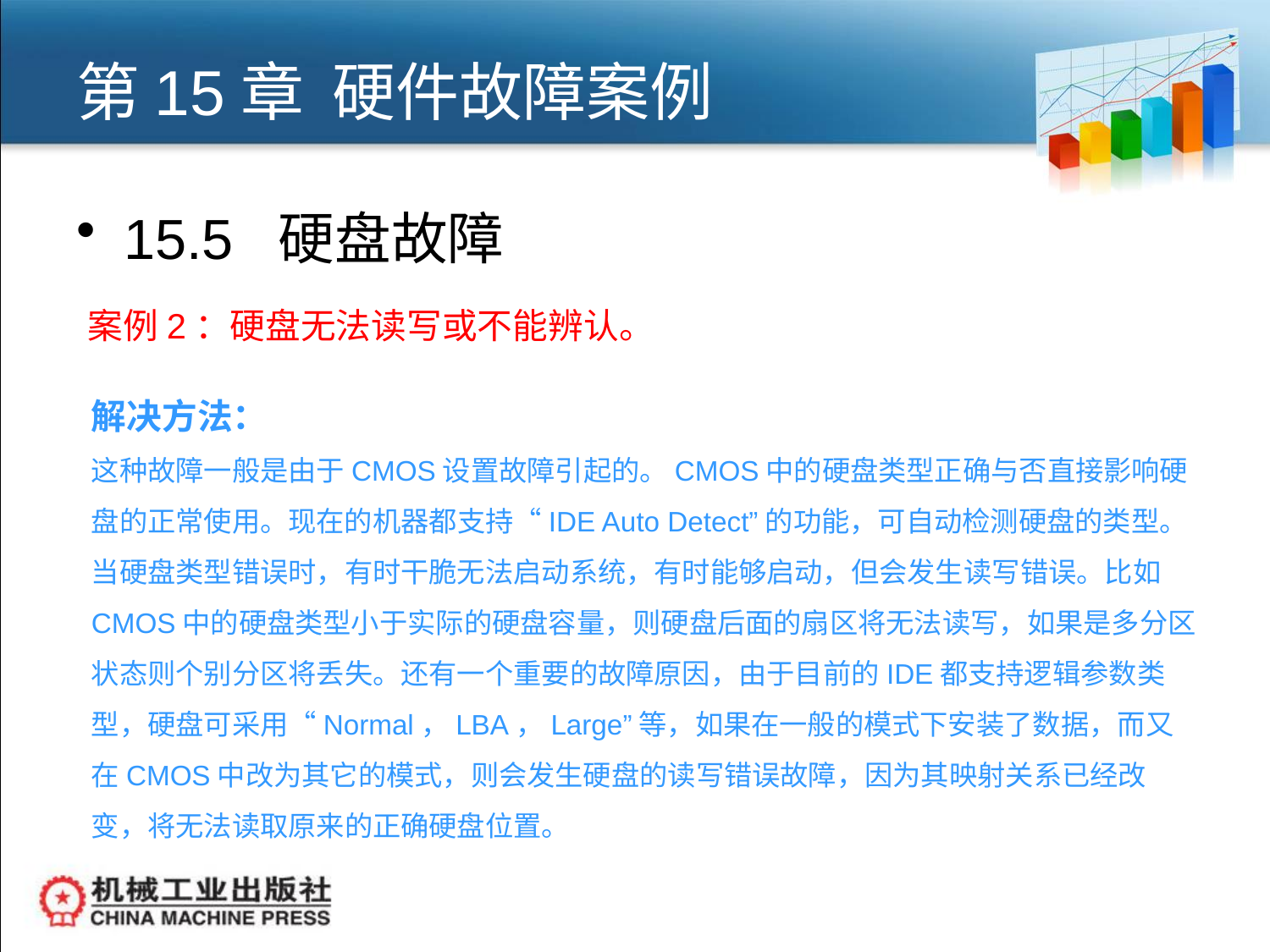

# 第15章  硬件故障案例
15.5  硬盘故障
案例2：硬盘无法读写或不能辨认。
解决方法：
这种故障一般是由于CMOS设置故障引起的。CMOS中的硬盘类型正确与否直接影响硬盘的正常使用。现在的机器都支持“IDE Auto Detect”的功能，可自动检测硬盘的类型。当硬盘类型错误时，有时干脆无法启动系统，有时能够启动，但会发生读写错误。比如CMOS中的硬盘类型小于实际的硬盘容量，则硬盘后面的扇区将无法读写，如果是多分区状态则个别分区将丢失。还有一个重要的故障原因，由于目前的IDE都支持逻辑参数类型，硬盘可采用“Normal，LBA，Large”等，如果在一般的模式下安装了数据，而又在CMOS中改为其它的模式，则会发生硬盘的读写错误故障，因为其映射关系已经改变，将无法读取原来的正确硬盘位置。